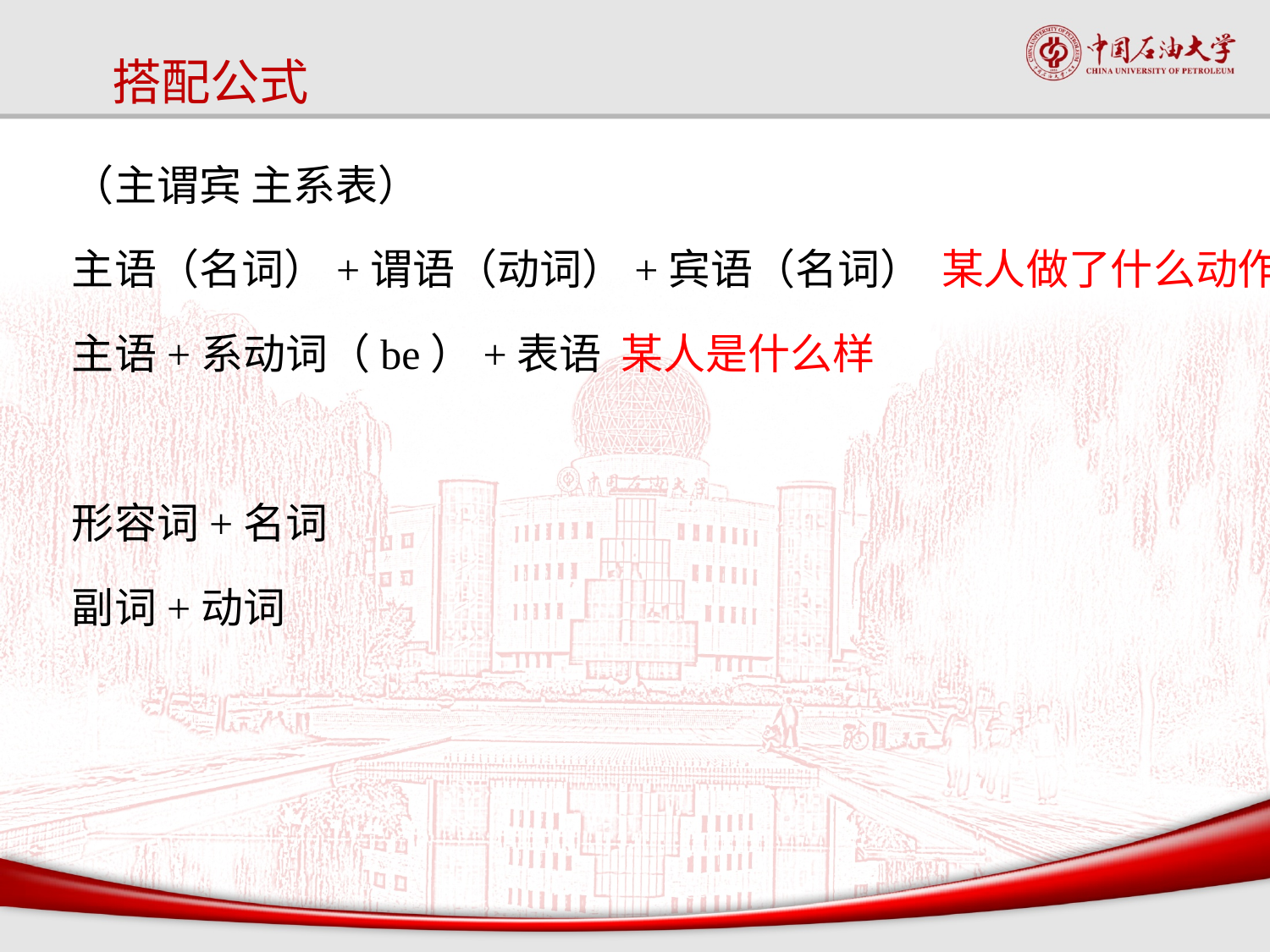

# 搭配公式
（主谓宾 主系表）
主语（名词）+谓语（动词）+宾语（名词）  某人做了什么动作
主语+系动词（be）+表语  某人是什么样

形容词+名词
副词+动词